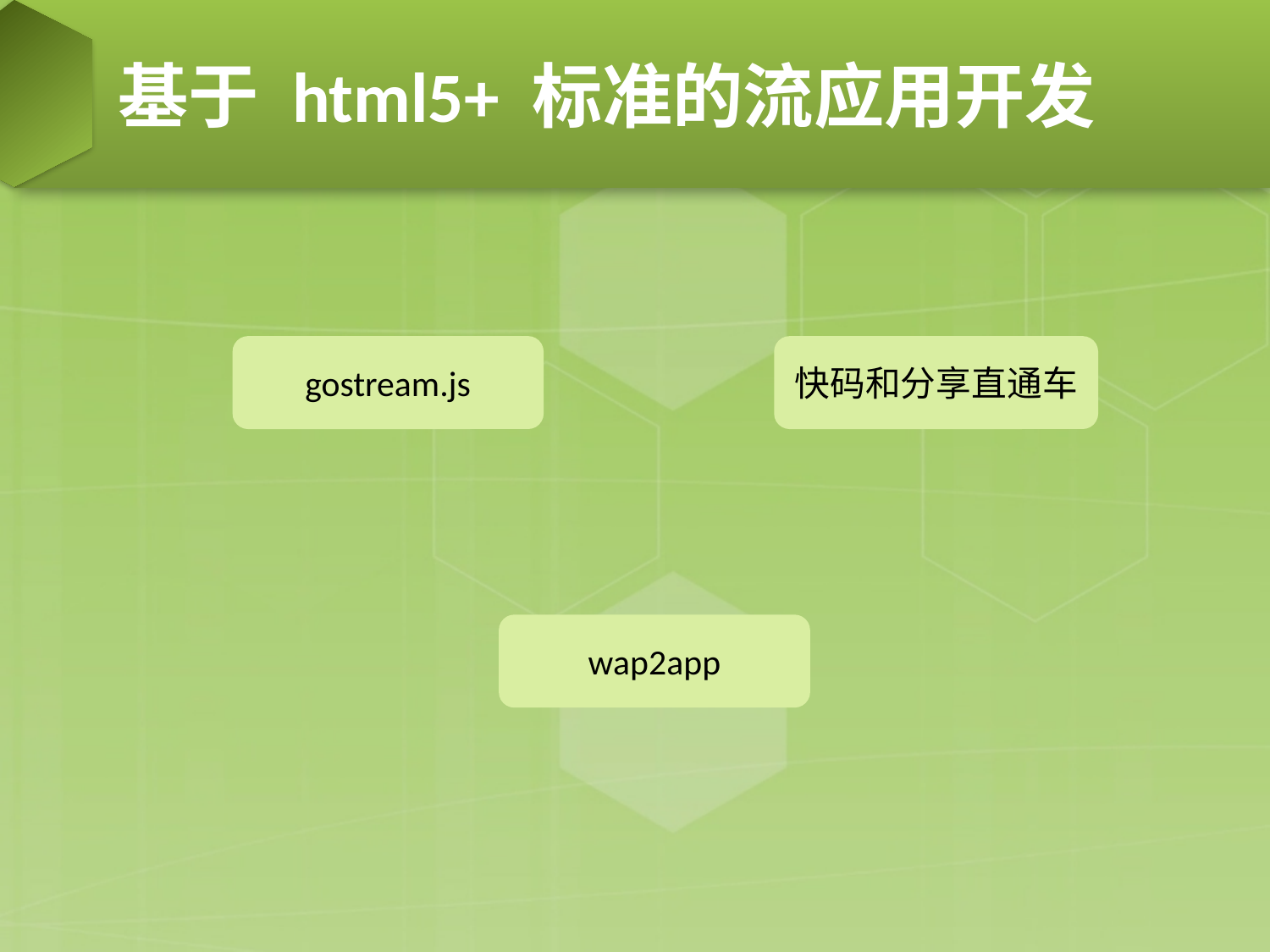

# 基于 html5+ 标准的流应用开发
gostream.js
快码和分享直通车
wap2app